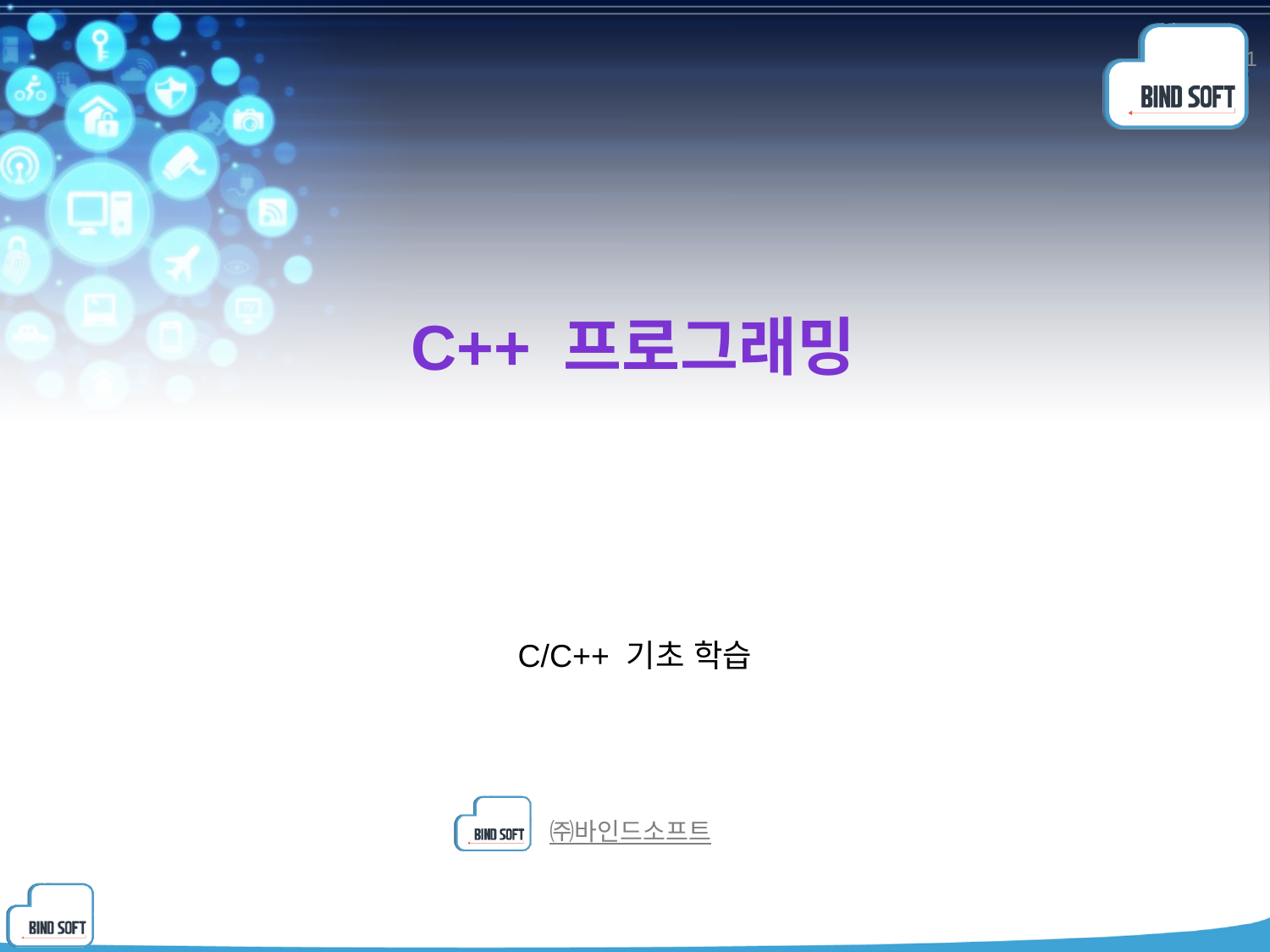

1
# C++ 프로그래밍
C/C++ 기초 학습